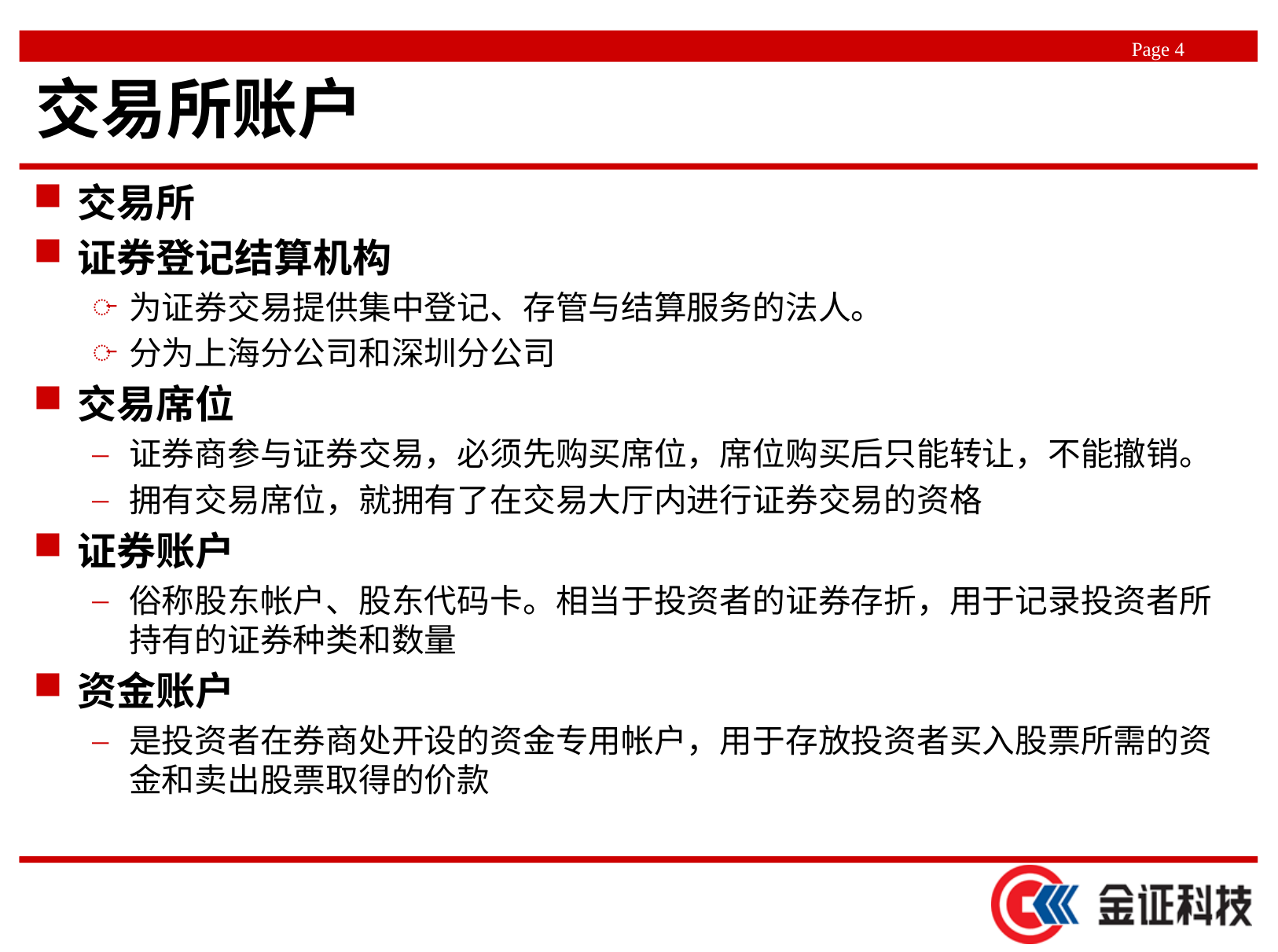

# 交易所账户
交易所
证券登记结算机构
为证券交易提供集中登记、存管与结算服务的法人。
分为上海分公司和深圳分公司
交易席位
证券商参与证券交易，必须先购买席位，席位购买后只能转让，不能撤销。
拥有交易席位，就拥有了在交易大厅内进行证券交易的资格
证券账户
俗称股东帐户、股东代码卡。相当于投资者的证券存折，用于记录投资者所持有的证券种类和数量
资金账户
是投资者在券商处开设的资金专用帐户，用于存放投资者买入股票所需的资金和卖出股票取得的价款